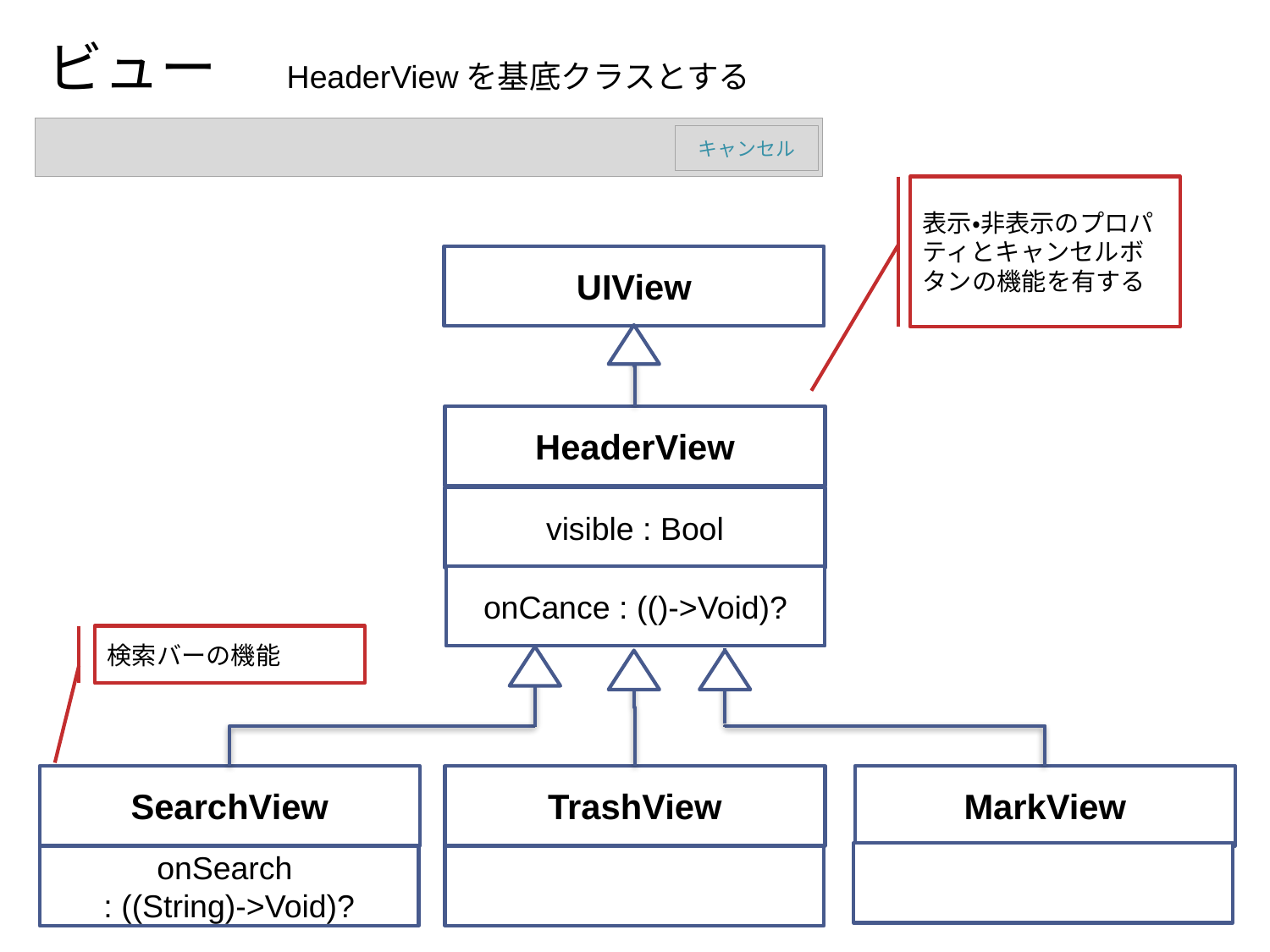

ビュー　HeaderViewを基底クラスとする

キャンセル
表示・非表示のプロパティとキャンセルボタンの機能を有する
UIView

HeaderView
visible : Bool
onCance : (()->Void)?
検索バーの機能

SearchView
TrashView
MarkView

onSearch
: ((String)->Void)?